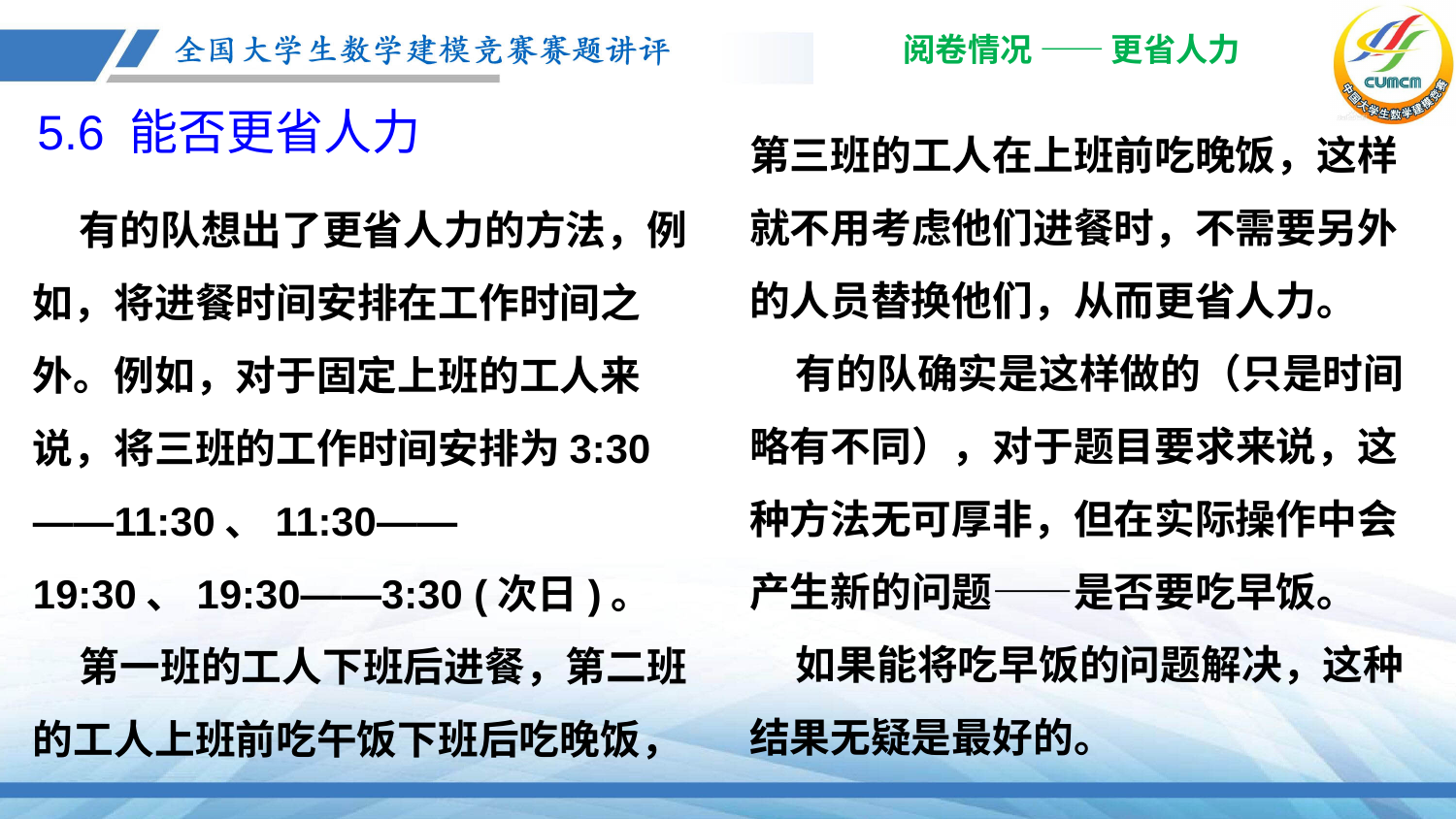

阅卷情况 —— 更省人力
5.6 能否更省人力
第三班的工人在上班前吃晚饭，这样就不用考虑他们进餐时，不需要另外的人员替换他们，从而更省人力。
    有的队确实是这样做的（只是时间略有不同），对于题目要求来说，这种方法无可厚非，但在实际操作中会产生新的问题——是否要吃早饭。
    如果能将吃早饭的问题解决，这种结果无疑是最好的。
    有的队想出了更省人力的方法，例如，将进餐时间安排在工作时间之外。例如，对于固定上班的工人来说，将三班的工作时间安排为3:30——11:30、11:30——19:30、19:30——3:30 (次日)。
    第一班的工人下班后进餐，第二班的工人上班前吃午饭下班后吃晚饭，